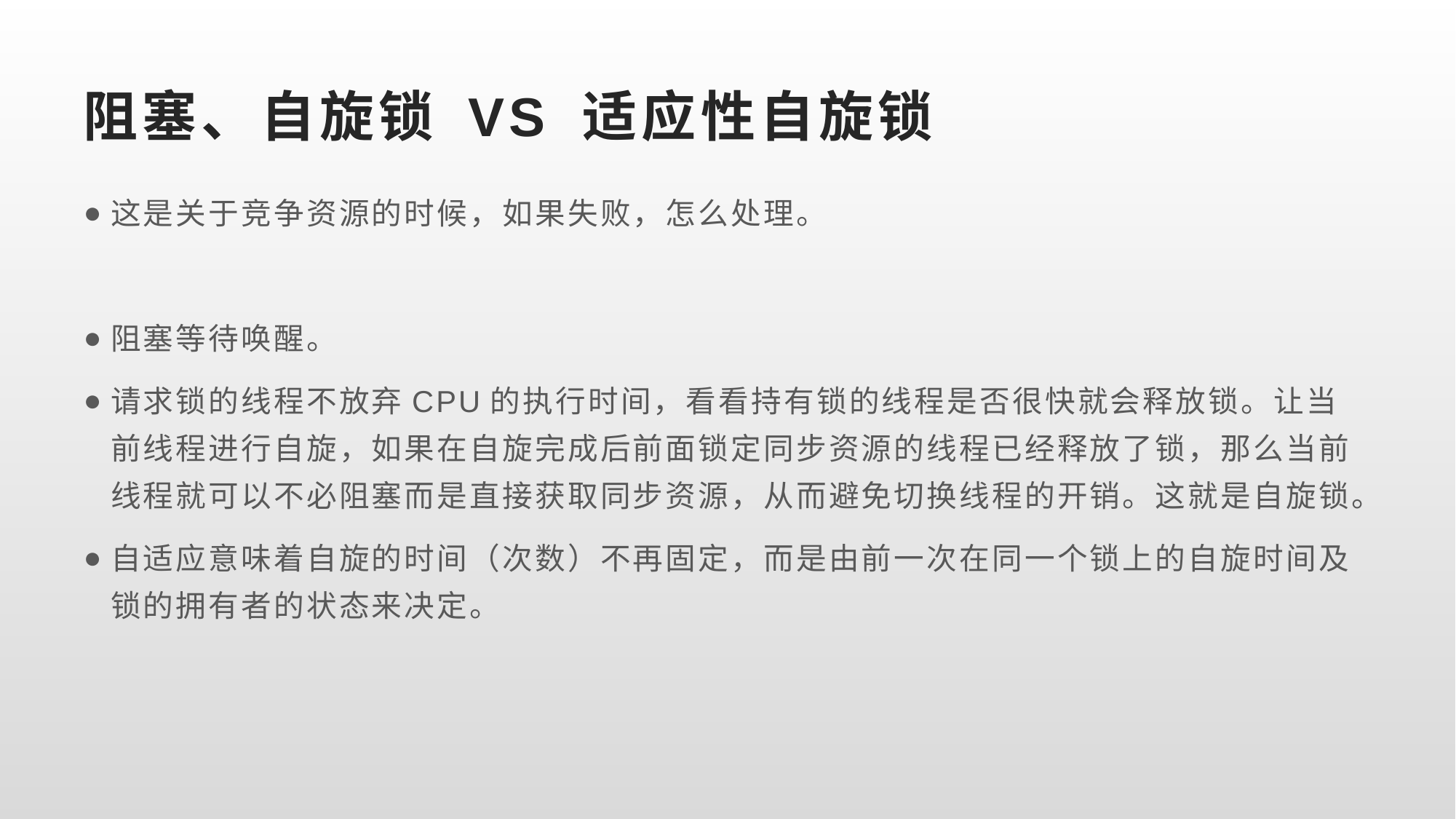

# 阻塞、自旋锁 VS 适应性自旋锁
这是关于竞争资源的时候，如果失败，怎么处理。

阻塞等待唤醒。
请求锁的线程不放弃CPU的执行时间，看看持有锁的线程是否很快就会释放锁。让当前线程进行自旋，如果在自旋完成后前面锁定同步资源的线程已经释放了锁，那么当前线程就可以不必阻塞而是直接获取同步资源，从而避免切换线程的开销。这就是自旋锁。
自适应意味着自旋的时间（次数）不再固定，而是由前一次在同一个锁上的自旋时间及锁的拥有者的状态来决定。